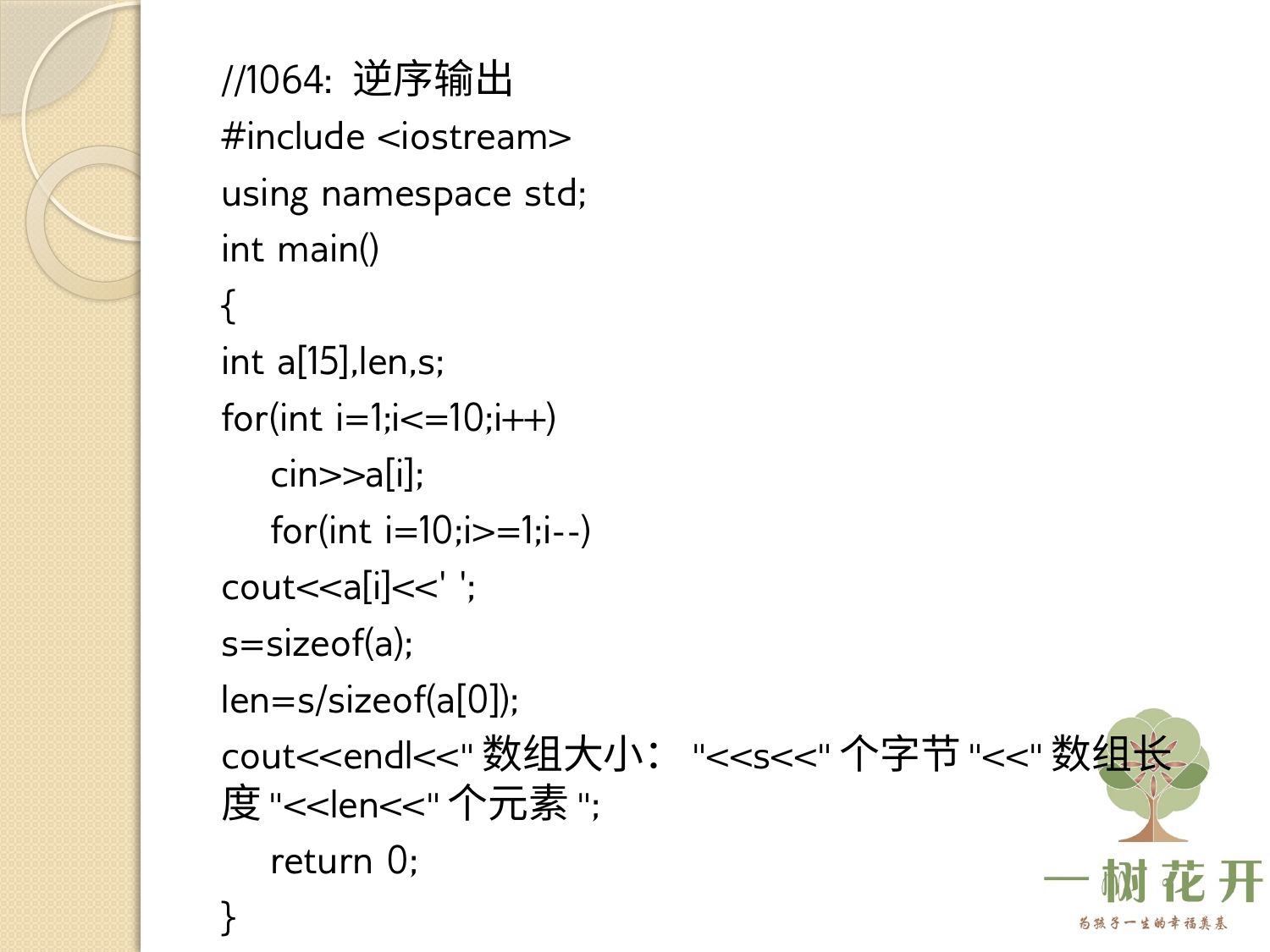

//1064: 逆序输出
#include <iostream>
using namespace std;
int main()
{
	int a[15],len,s;
	for(int i=1;i<=10;i++)
    cin>>a[i];
    for(int i=10;i>=1;i--)
	cout<<a[i]<<' ';
	s=sizeof(a);
	len=s/sizeof(a[0]);
	cout<<endl<<"数组大小："<<s<<"个字节"<<"数组长度"<<len<<"个元素";
    return 0;
}